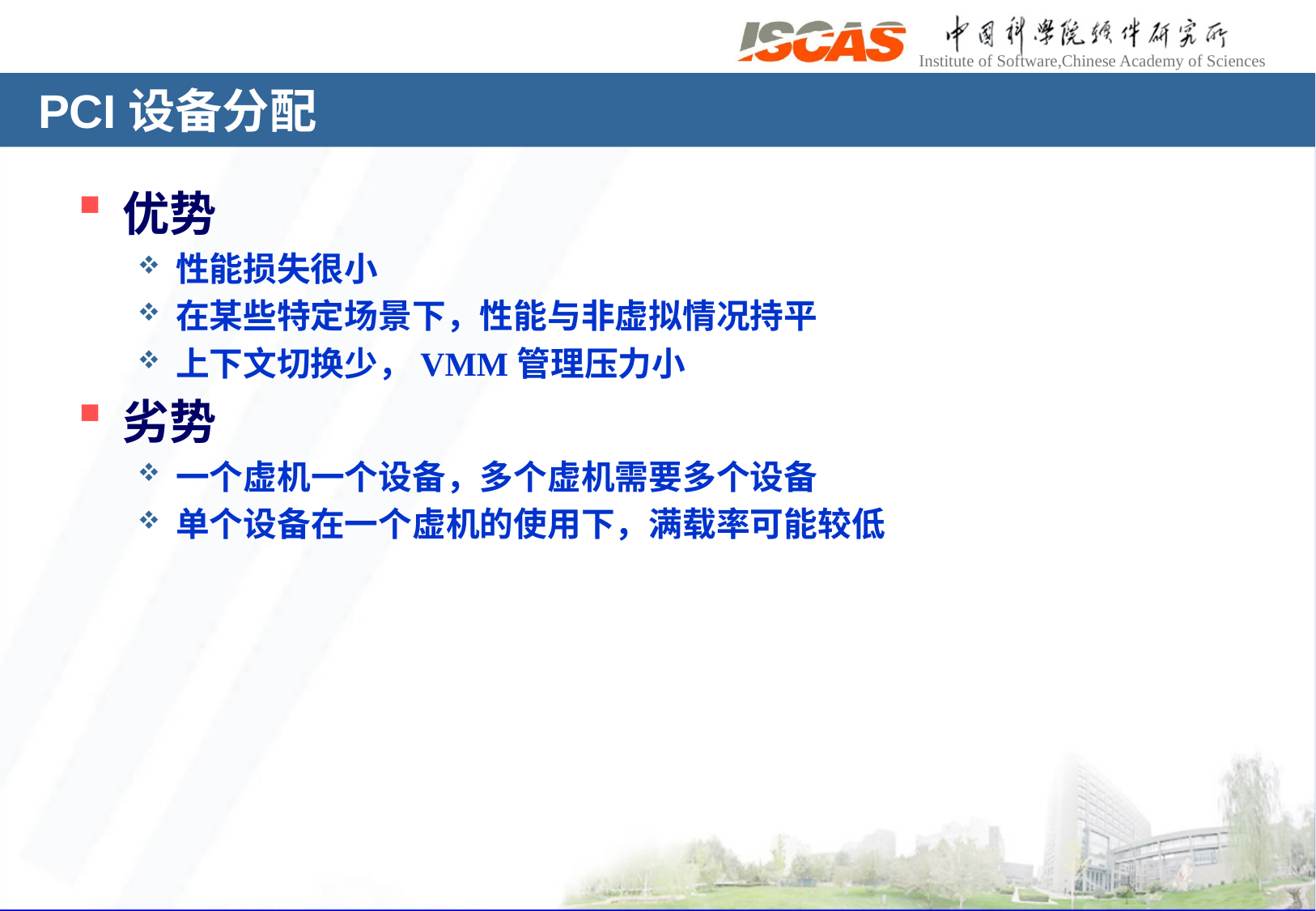

# PCI设备分配
优势
性能损失很小
在某些特定场景下，性能与非虚拟情况持平
上下文切换少，VMM管理压力小
劣势
一个虚机一个设备，多个虚机需要多个设备
单个设备在一个虚机的使用下，满载率可能较低